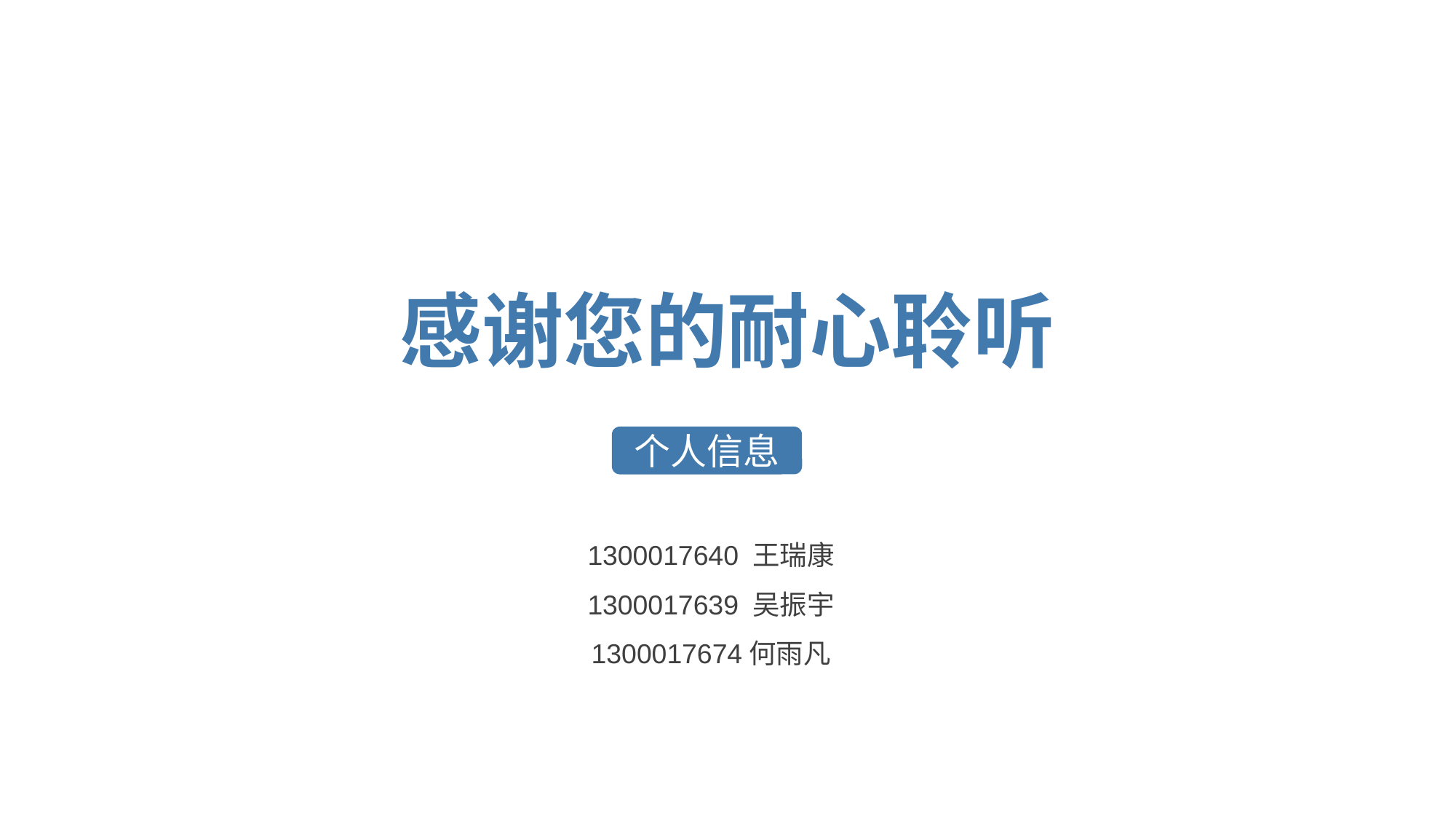

感谢您的耐心聆听
个人信息
1300017640 王瑞康
1300017639 吴振宇
1300017674何雨凡